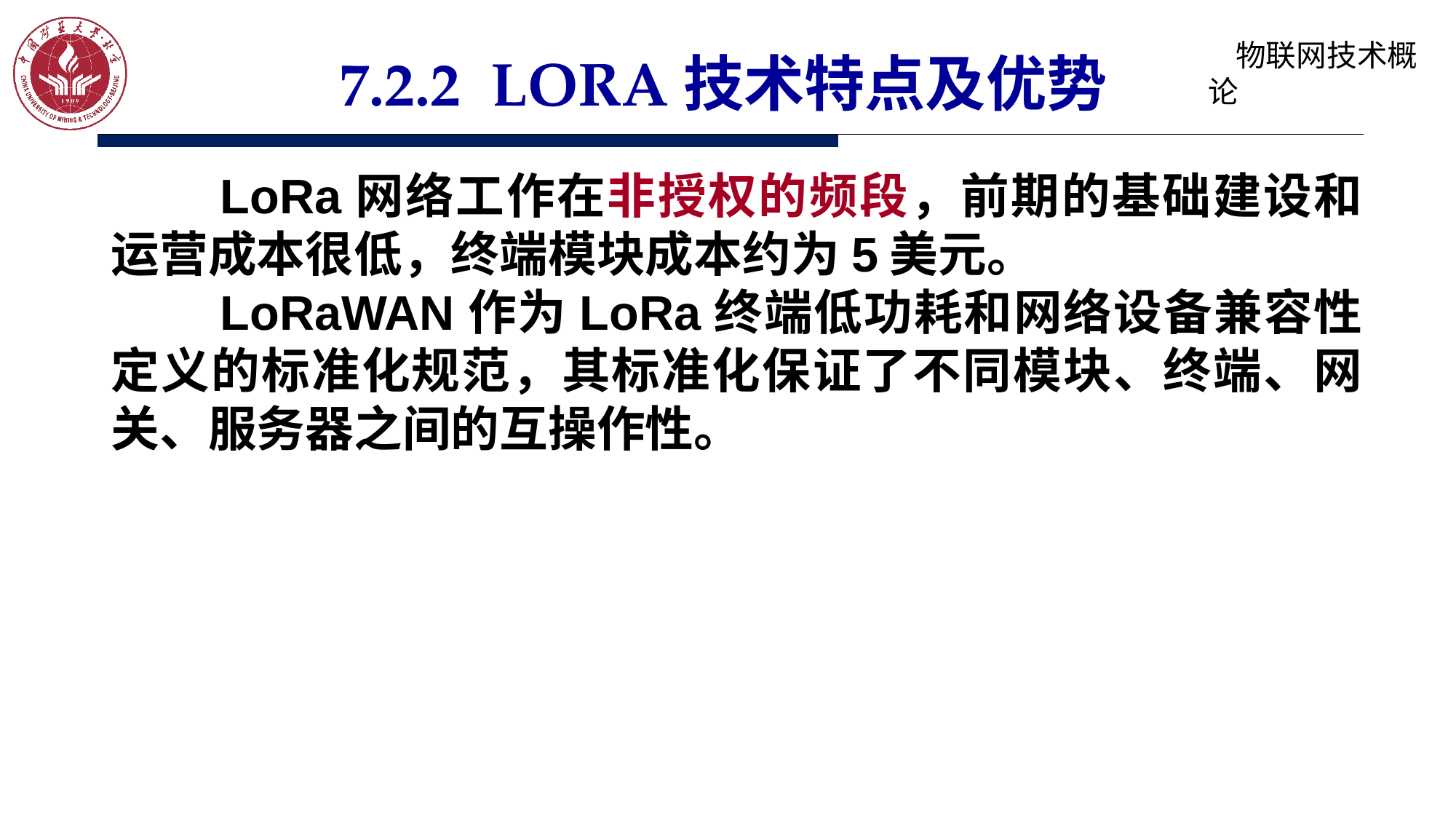

# 7.2.2  lora技术特点及优势
	LoRa网络工作在非授权的频段，前期的基础建设和运营成本很低，终端模块成本约为5美元。
	LoRaWAN作为LoRa终端低功耗和网络设备兼容性定义的标准化规范，其标准化保证了不同模块、终端、网关、服务器之间的互操作性。